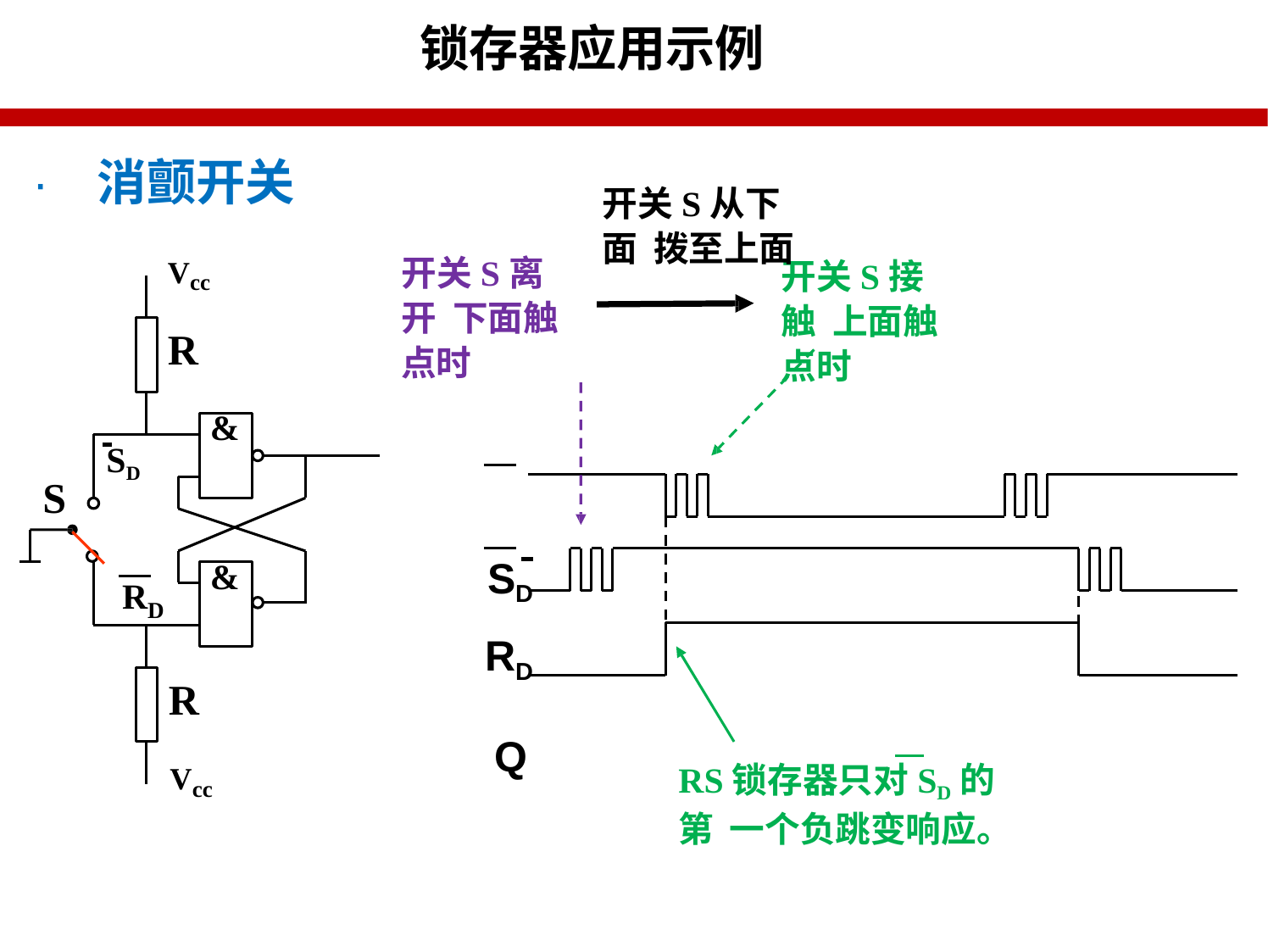

# 锁存器应用示例
·	消颤开关
开关S从下面  拨至上面
开关S离开  下面触点时
开关S接触  上面触点时
Vcc

R

&

SD

		  SD
RD
Q

S

&

R

D

R

RS锁存器只对SD的第  一个负跳变响应。

Vcc